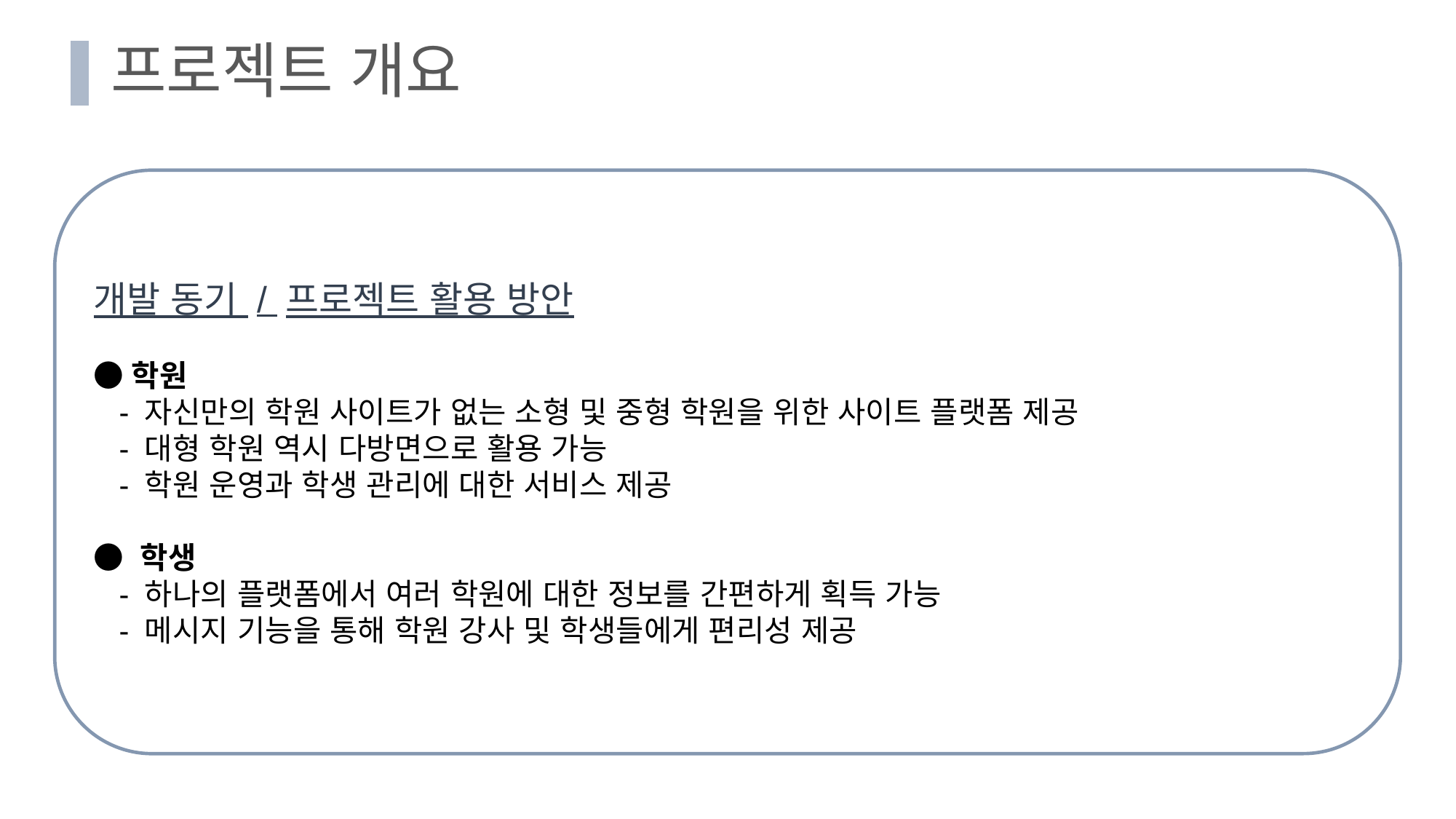

# 프로젝트 개요

개발 동기 / 프로젝트 활용 방안

●학원
   - 자신만의 학원 사이트가 없는 소형 및 중형 학원을 위한 사이트 플랫폼 제공
   - 대형 학원 역시 다방면으로 활용 가능
   - 학원 운영과 학생 관리에 대한 서비스 제공

● 학생
   - 하나의 플랫폼에서 여러 학원에 대한 정보를 간편하게 획득 가능
   - 메시지 기능을 통해 학원 강사 및 학생들에게 편리성 제공